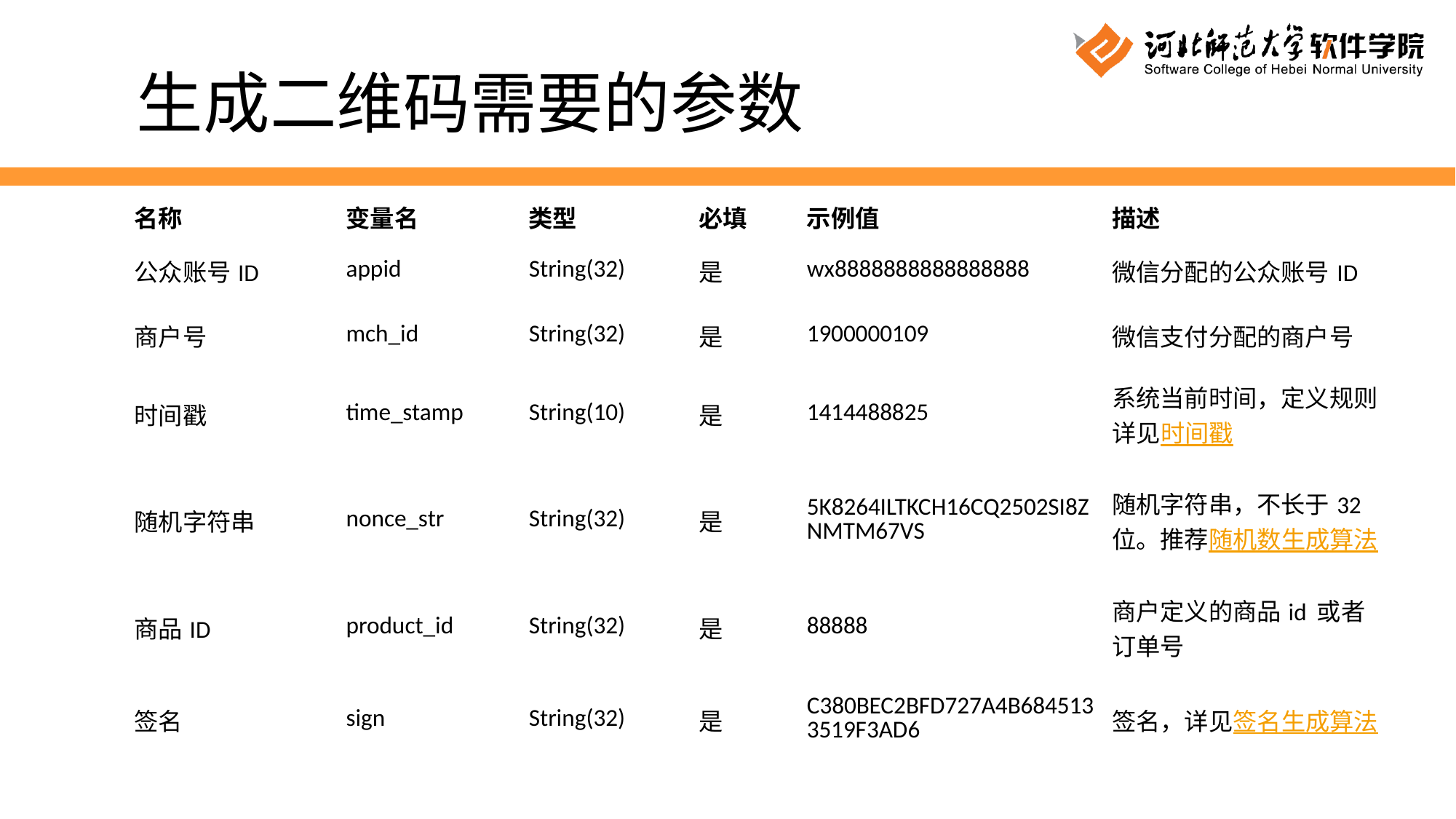

生成二维码需要的参数
| 名称 | 变量名 | 类型 | 必填 | 示例值 | 描述 |
| --- | --- | --- | --- | --- | --- |
| 公众账号ID | appid | String(32) | 是 | wx8888888888888888 | 微信分配的公众账号ID |
| 商户号 | mch\_id | String(32) | 是 | 1900000109 | 微信支付分配的商户号 |
| 时间戳 | time\_stamp | String(10) | 是 | 1414488825 | 系统当前时间，定义规则详见时间戳 |
| 随机字符串 | nonce\_str | String(32) | 是 | 5K8264ILTKCH16CQ2502SI8ZNMTM67VS | 随机字符串，不长于32位。推荐随机数生成算法 |
| 商品ID | product\_id | String(32) | 是 | 88888 | 商户定义的商品id 或者订单号 |
| 签名 | sign | String(32) | 是 | C380BEC2BFD727A4B6845133519F3AD6 | 签名，详见签名生成算法 |